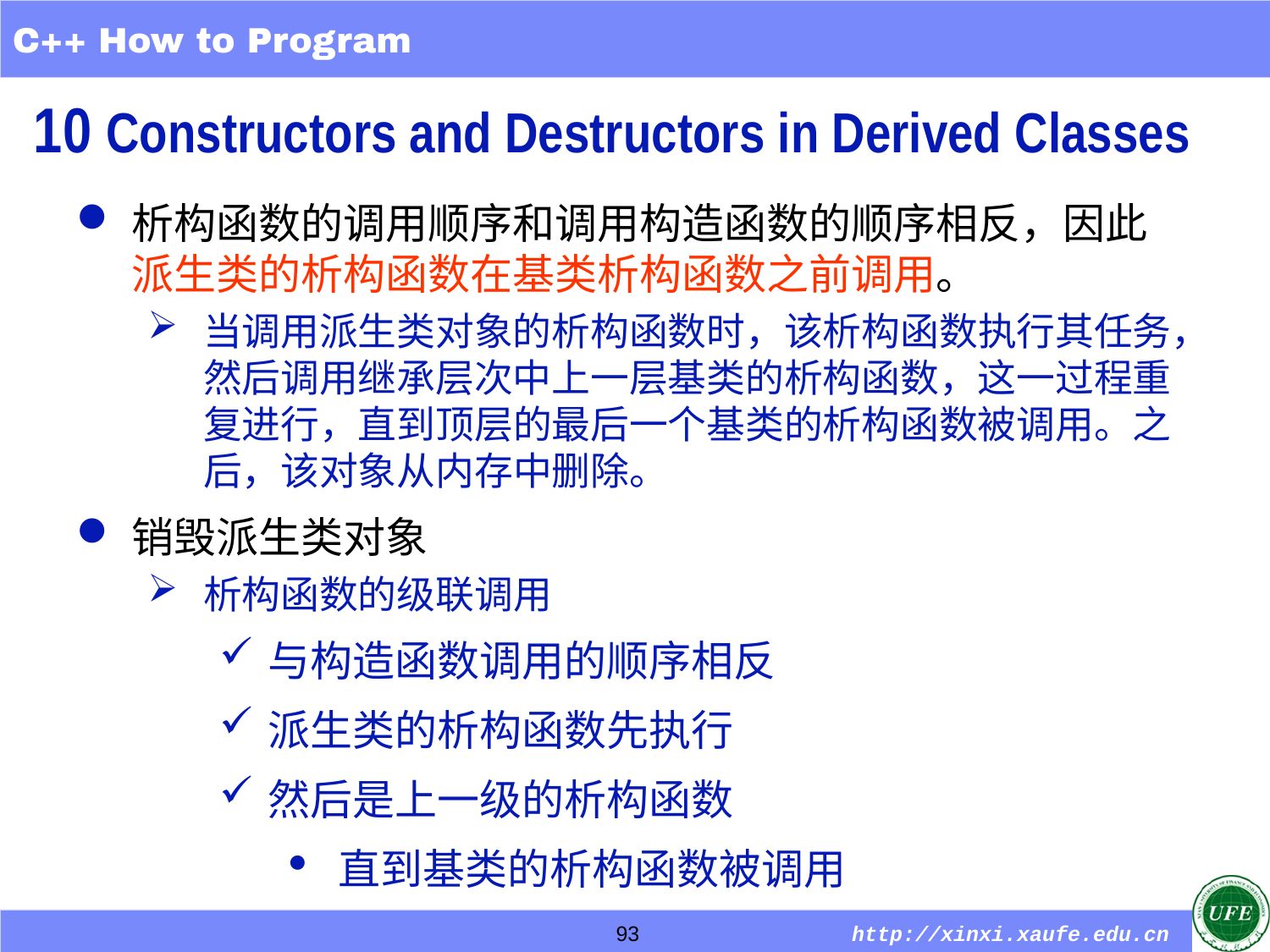

10 Constructors and Destructors in Derived Classes
析构函数的调用顺序和调用构造函数的顺序相反，因此派生类的析构函数在基类析构函数之前调用。
当调用派生类对象的析构函数时，该析构函数执行其任务，然后调用继承层次中上一层基类的析构函数，这一过程重复进行，直到顶层的最后一个基类的析构函数被调用。之后，该对象从内存中删除。
销毁派生类对象
析构函数的级联调用
与构造函数调用的顺序相反
派生类的析构函数先执行
然后是上一级的析构函数
直到基类的析构函数被调用
93